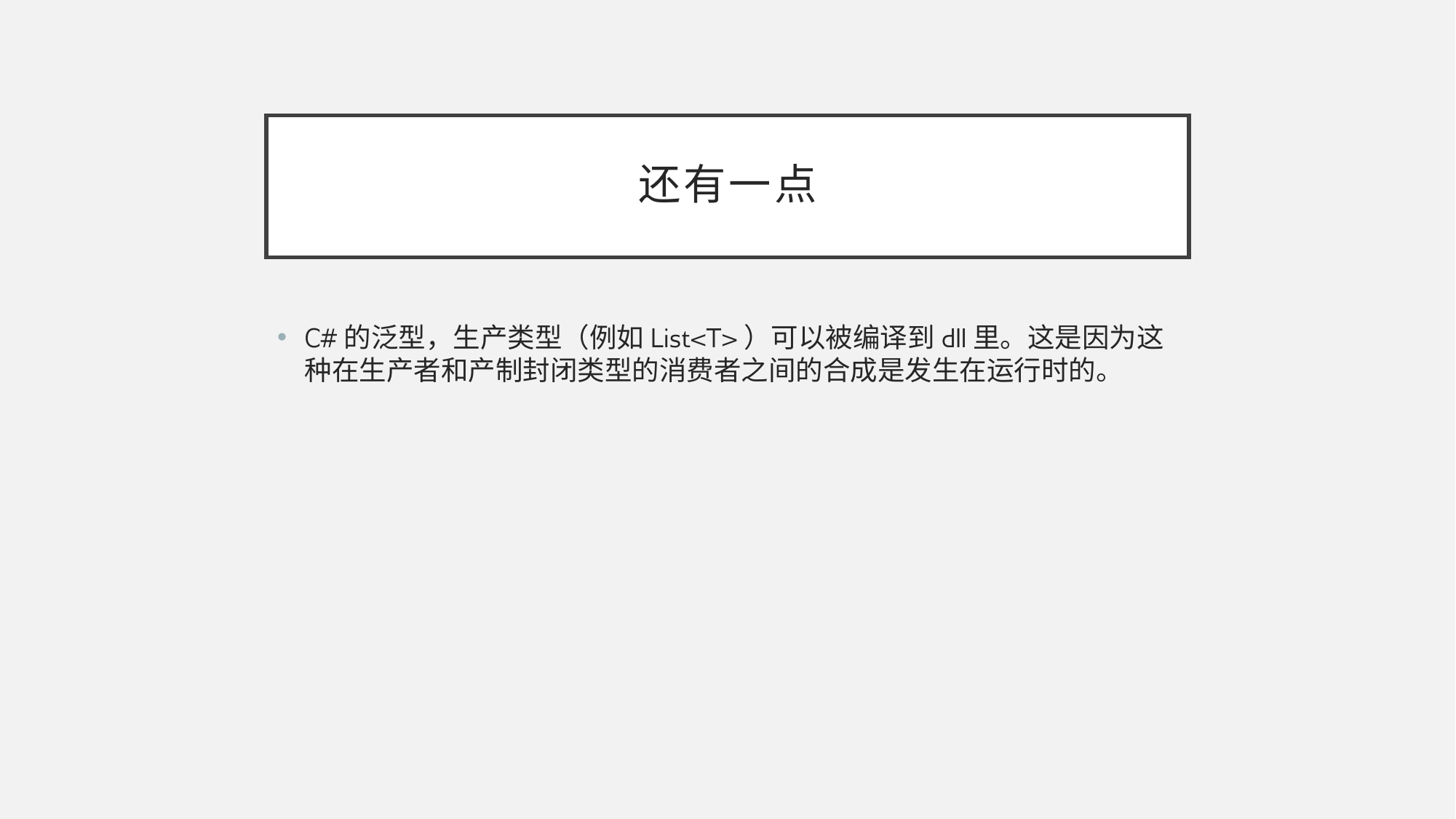

# 还有一点
C#的泛型，生产类型（例如List<T>）可以被编译到dll里。这是因为这种在生产者和产制封闭类型的消费者之间的合成是发生在运行时的。